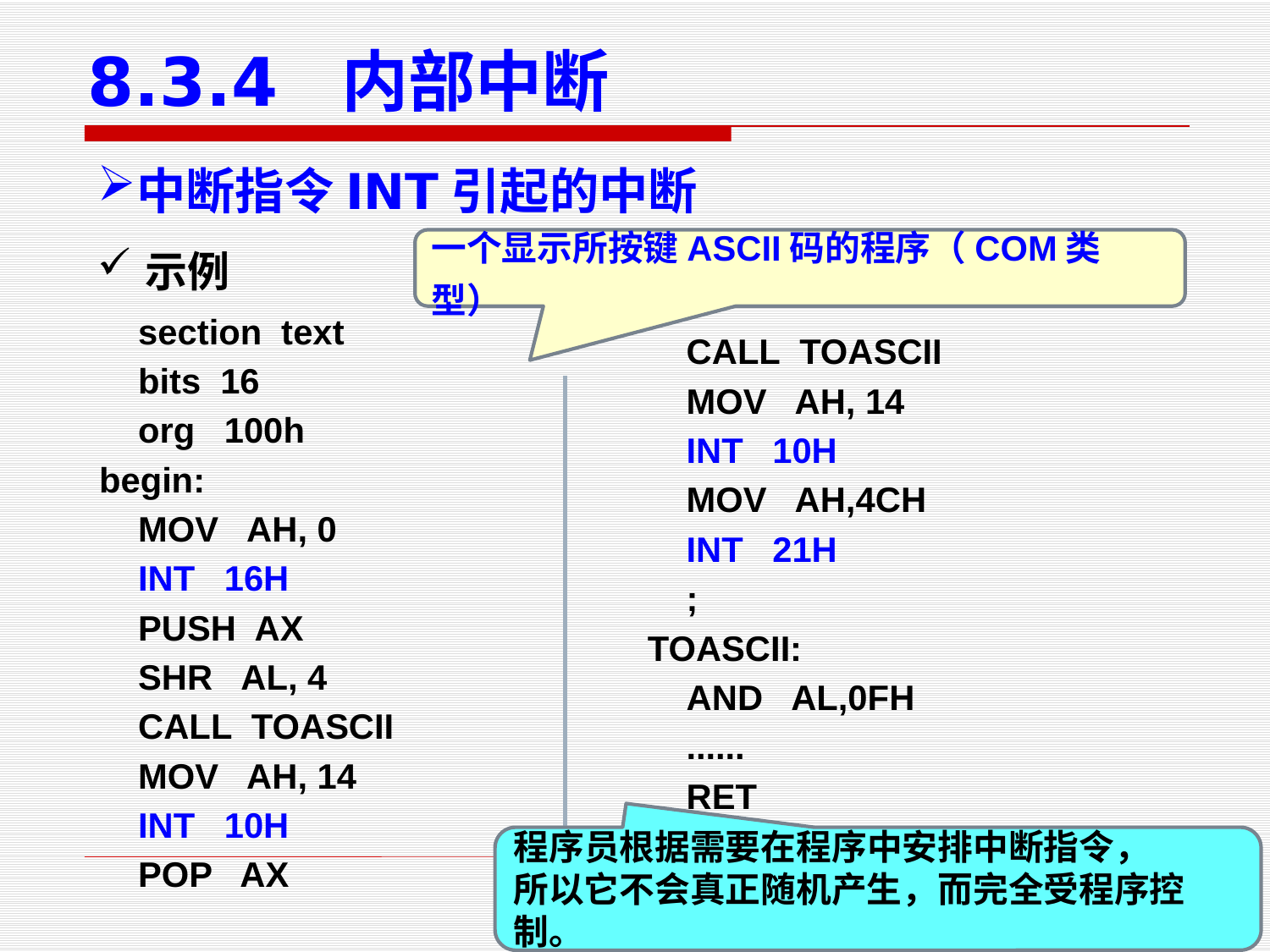

# 8.3.4  内部中断
中断指令INT引起的中断
示例
一个显示所按键ASCII码的程序（COM类型）
    section  text
    bits  16
    org   100h
begin:
    MOV   AH, 0
    INT   16H
    PUSH  AX
    SHR   AL, 4
    CALL  TOASCII
    MOV   AH, 14
    INT   10H
    POP   AX
    CALL  TOASCII
    MOV   AH, 14
    INT   10H
    MOV   AH,4CH
    INT   21H
    ;
TOASCII:
    AND   AL,0FH
    ......
    RET
程序员根据需要在程序中安排中断指令，
所以它不会真正随机产生，而完全受程序控制。